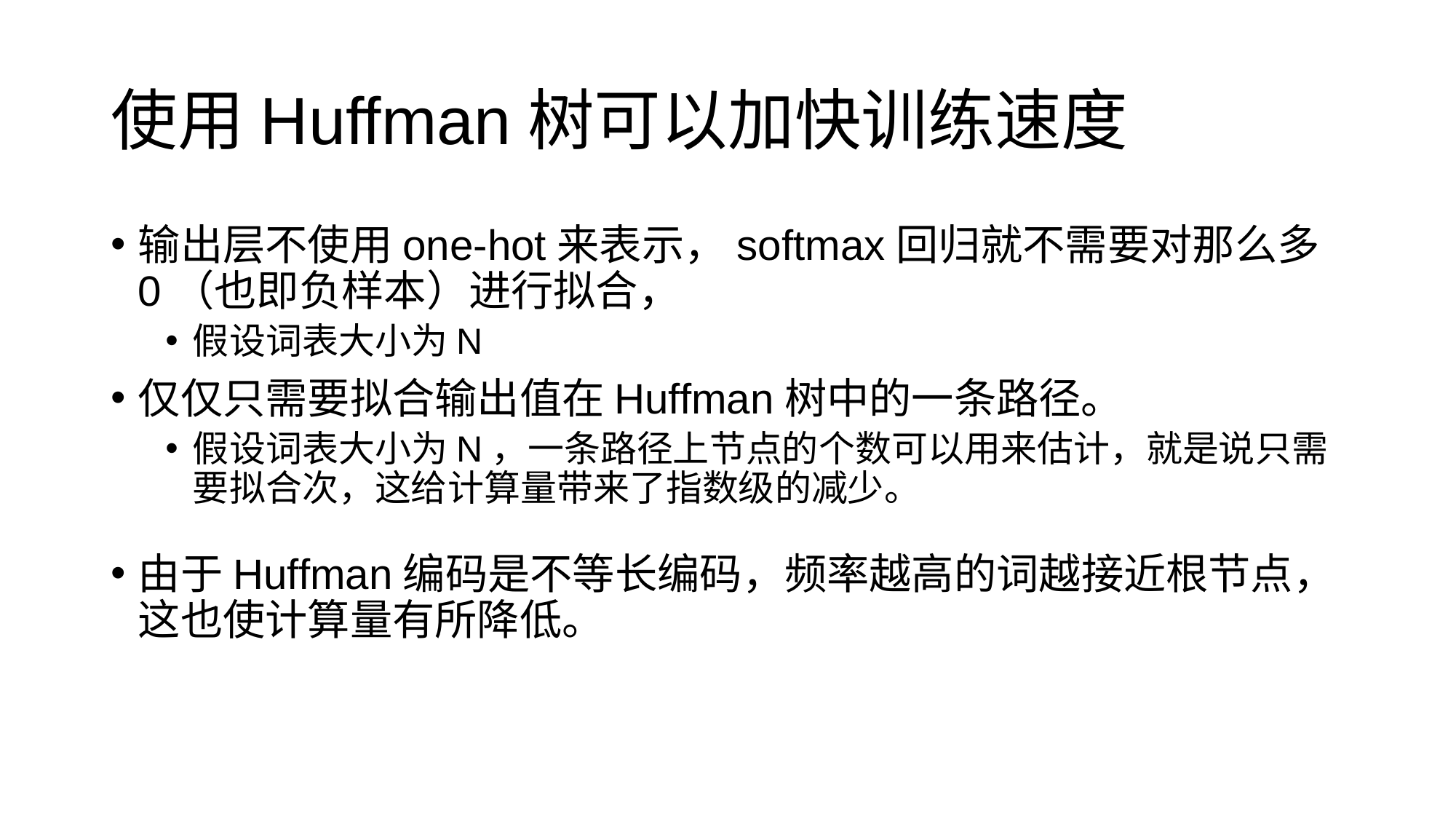

# 使用Huffman树可以加快训练速度
输出层不使用one-hot来表示，softmax回归就不需要对那么多0（也即负样本）进行拟合，
假设词表大小为N
仅仅只需要拟合输出值在Huffman树中的一条路径。
假设词表大小为N，一条路径上节点的个数可以用来估计，就是说只需要拟合次，这给计算量带来了指数级的减少。
由于Huffman编码是不等长编码，频率越高的词越接近根节点，这也使计算量有所降低。